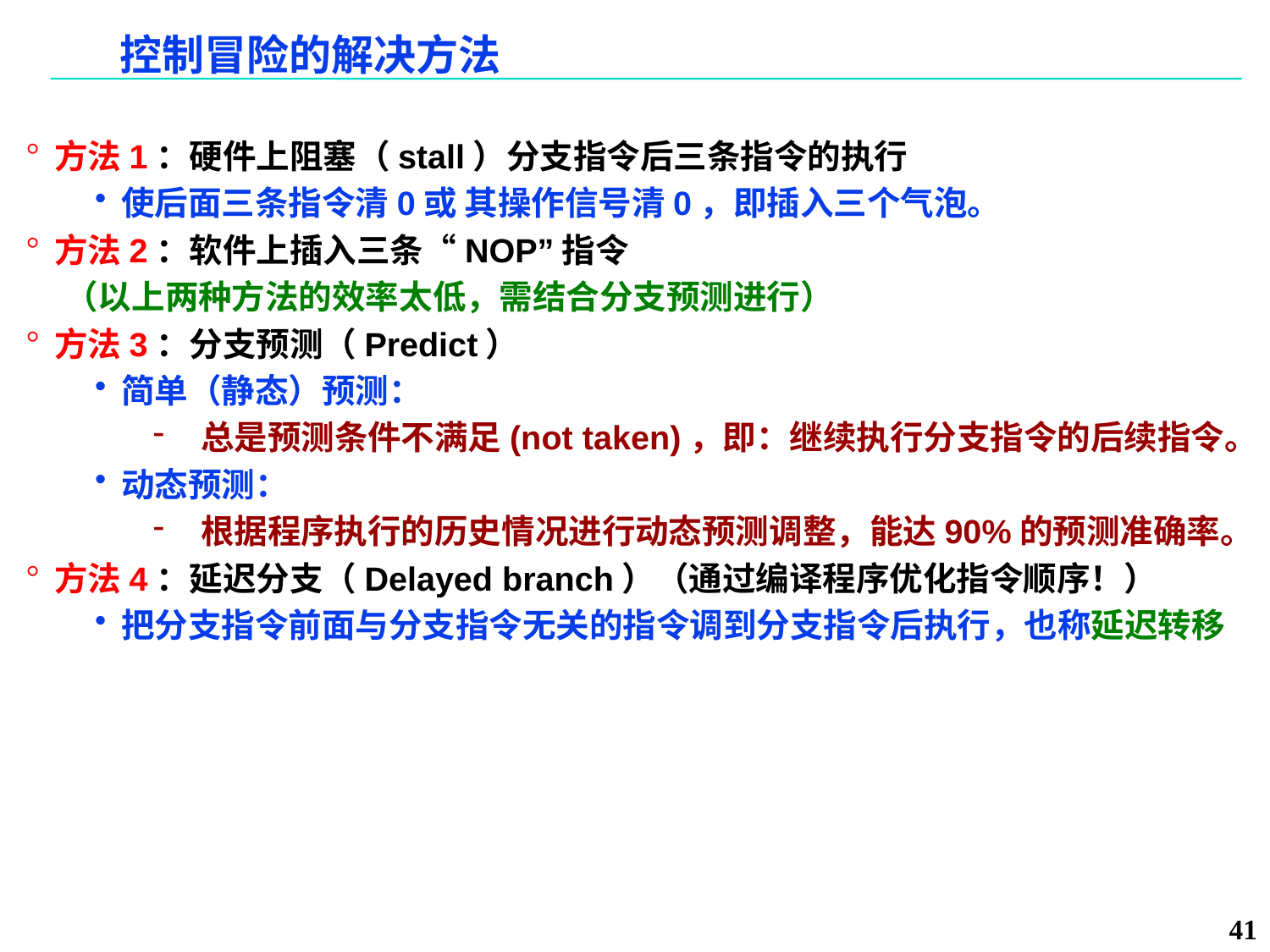

# 控制冒险的解决方法
方法1：硬件上阻塞（stall）分支指令后三条指令的执行
使后面三条指令清0或 其操作信号清0，即插入三个气泡。
方法2：软件上插入三条“NOP”指令
    （以上两种方法的效率太低，需结合分支预测进行）
方法3：分支预测（Predict）
简单（静态）预测：
总是预测条件不满足(not taken)，即：继续执行分支指令的后续指令。
动态预测：
根据程序执行的历史情况进行动态预测调整，能达90%的预测准确率。
方法4：延迟分支（Delayed branch）（通过编译程序优化指令顺序！）
把分支指令前面与分支指令无关的指令调到分支指令后执行，也称延迟转移